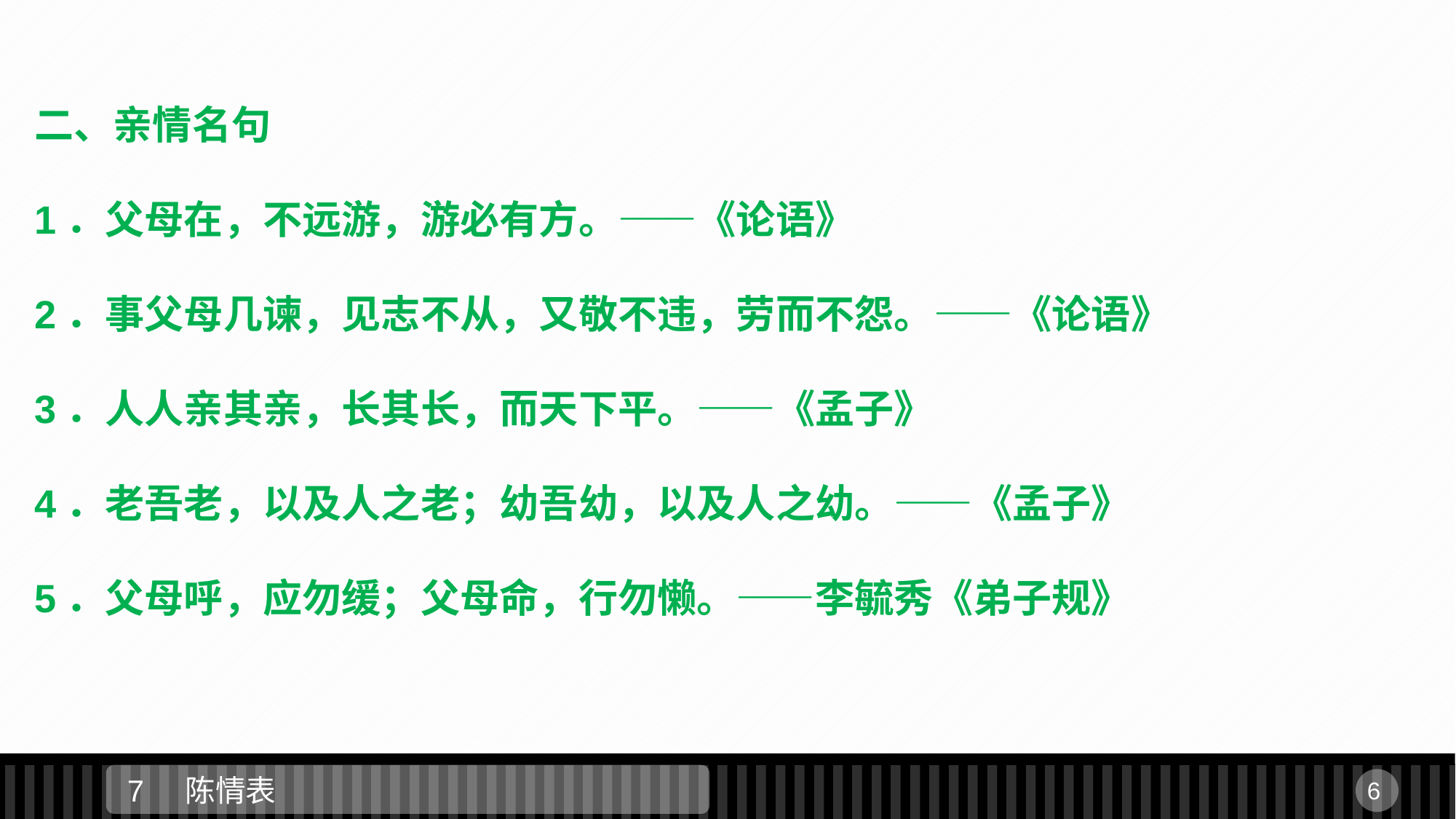

二、亲情名句
1．父母在，不远游，游必有方。——《论语》
2．事父母几谏，见志不从，又敬不违，劳而不怨。——《论语》
3．人人亲其亲，长其长，而天下平。——《孟子》
4．老吾老，以及人之老；幼吾幼，以及人之幼。——《孟子》
5．父母呼，应勿缓；父母命，行勿懒。——李毓秀《弟子规》